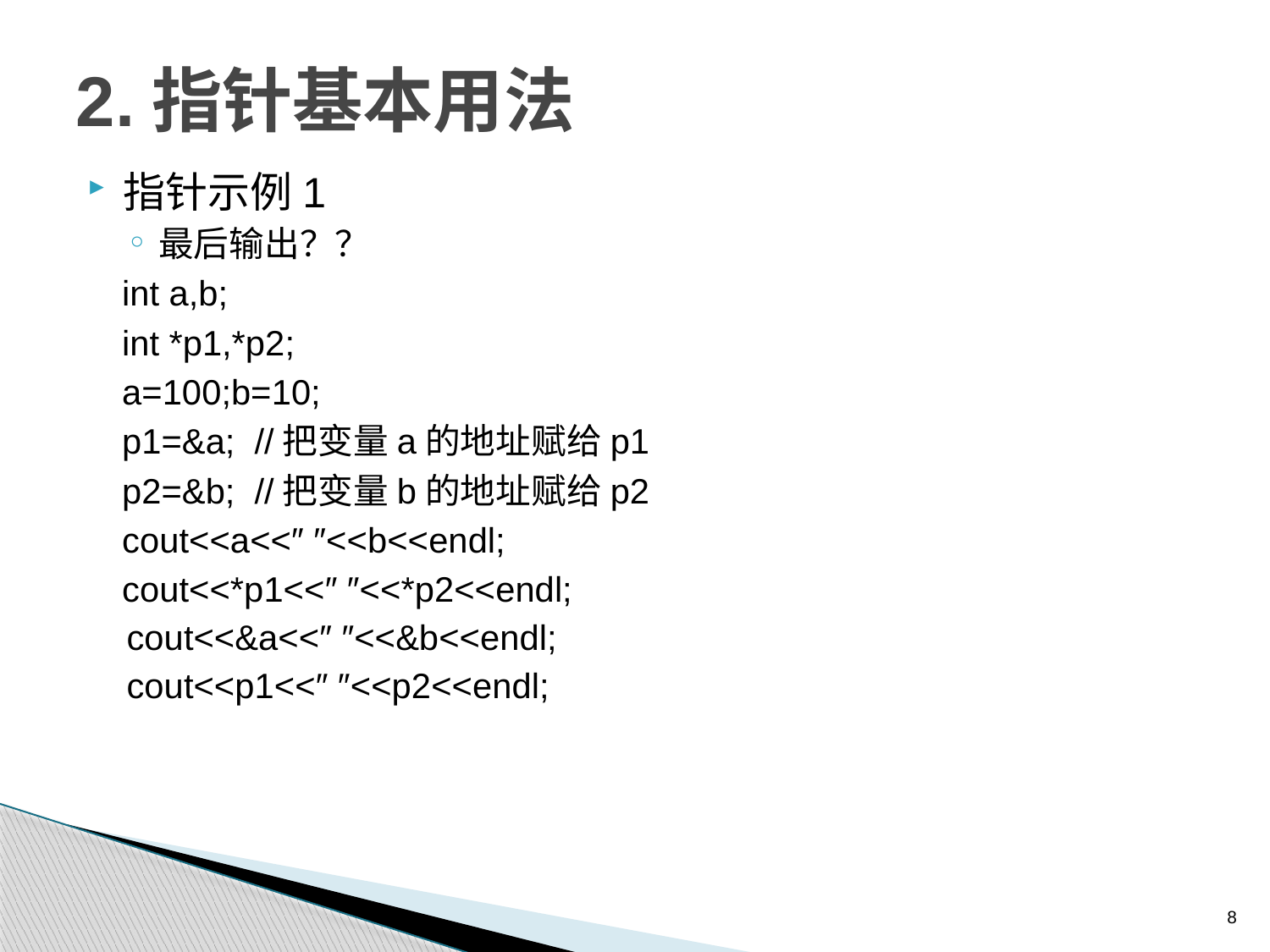

# 2.指针基本用法
指针示例1
最后输出？？
int a,b;
int *p1,*p2;
a=100;b=10;
p1=&a;  //把变量a的地址赋给p1
p2=&b;  //把变量b的地址赋给p2
cout<<a<<″ ″<<b<<endl;
cout<<*p1<<″ ″<<*p2<<endl;
cout<<&a<<″ ″<<&b<<endl;
cout<<p1<<″ ″<<p2<<endl;

8